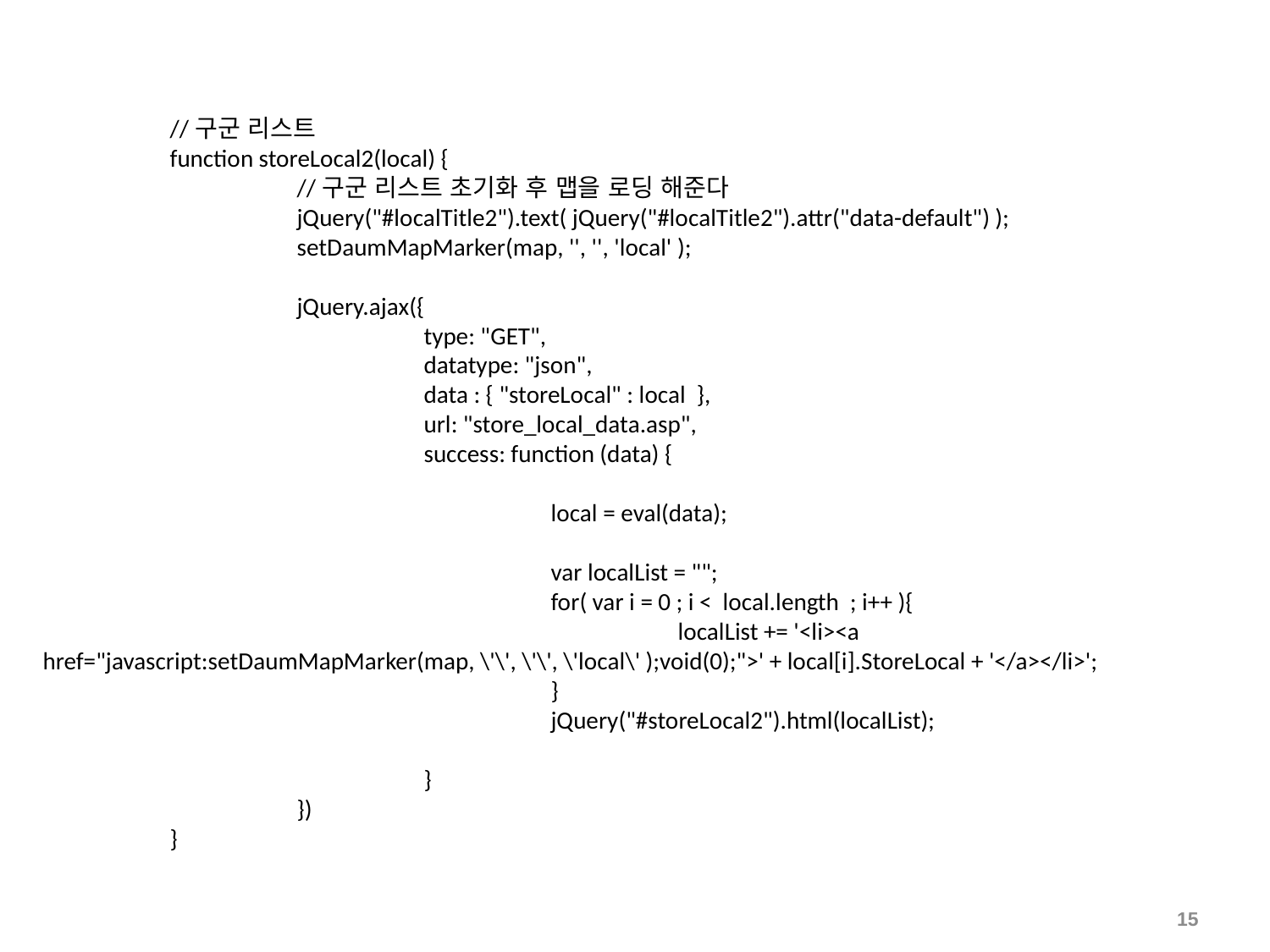

//구군 리스트
	function storeLocal2(local) {
		//구군 리스트 초기화 후 맵을 로딩 해준다
		jQuery("#localTitle2").text( jQuery("#localTitle2").attr("data-default") );
		setDaumMapMarker(map, '', '', 'local' );

		jQuery.ajax({
			type: "GET",
			datatype: "json",
			data : { "storeLocal" : local  },
			url: "store_local_data.asp",
			success: function (data) {

				local = eval(data);

				var localList = "";
				for( var i = 0 ; i <  local.length  ; i++ ){
					localList += '<li><a href="javascript:setDaumMapMarker(map, \'\', \'\', \'local\' );void(0);">' + local[i].StoreLocal + '</a></li>';
				}
				jQuery("#storeLocal2").html(localList);

			}
		})
	}
15